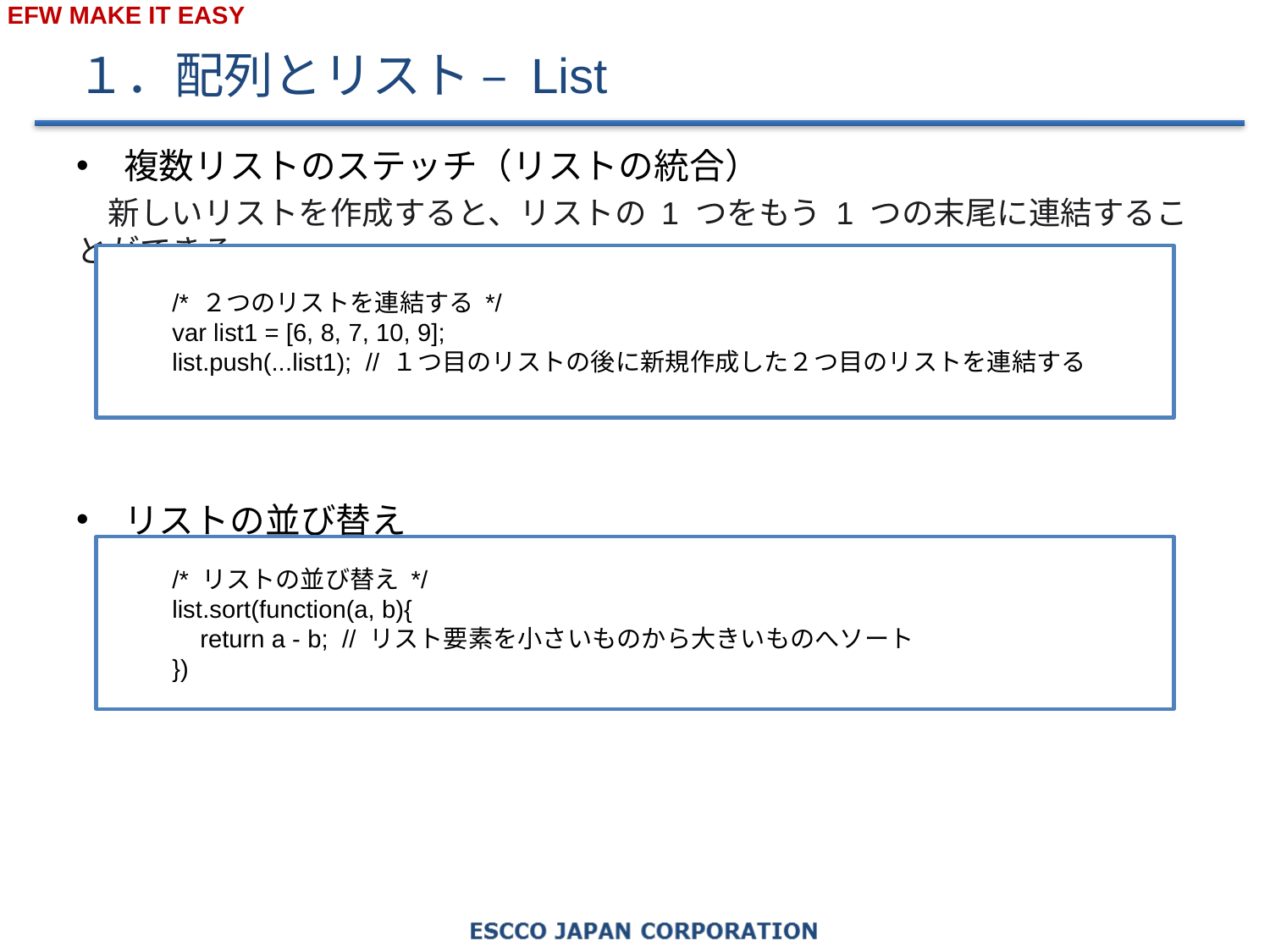

# １．配列とリスト – List
複数リストのステッチ（リストの統合）
　新しいリストを作成すると、リストの 1 つをもう 1 つの末尾に連結することができる。

リストの並び替え

/* ２つのリストを連結する */
var list1 = [6, 8, 7, 10, 9];
list.push(...list1);  // １つ目のリストの後に新規作成した２つ目のリストを連結する
/* リストの並び替え */
list.sort(function(a, b){
    return a - b;  // リスト要素を小さいものから大きいものへソート
})